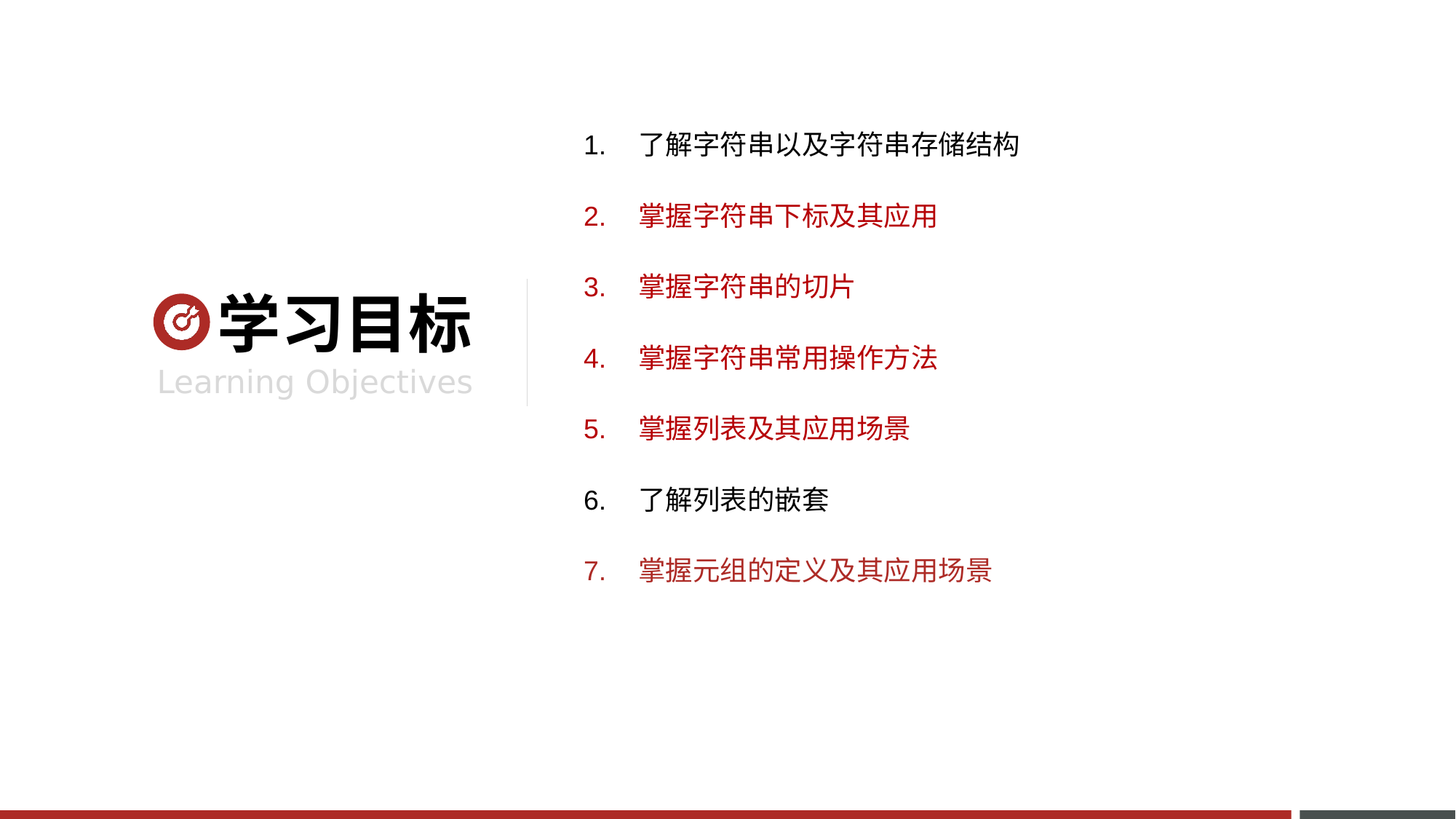

了解字符串以及字符串存储结构
掌握字符串下标及其应用
掌握字符串的切片
掌握字符串常用操作方法
掌握列表及其应用场景
了解列表的嵌套
掌握元组的定义及其应用场景